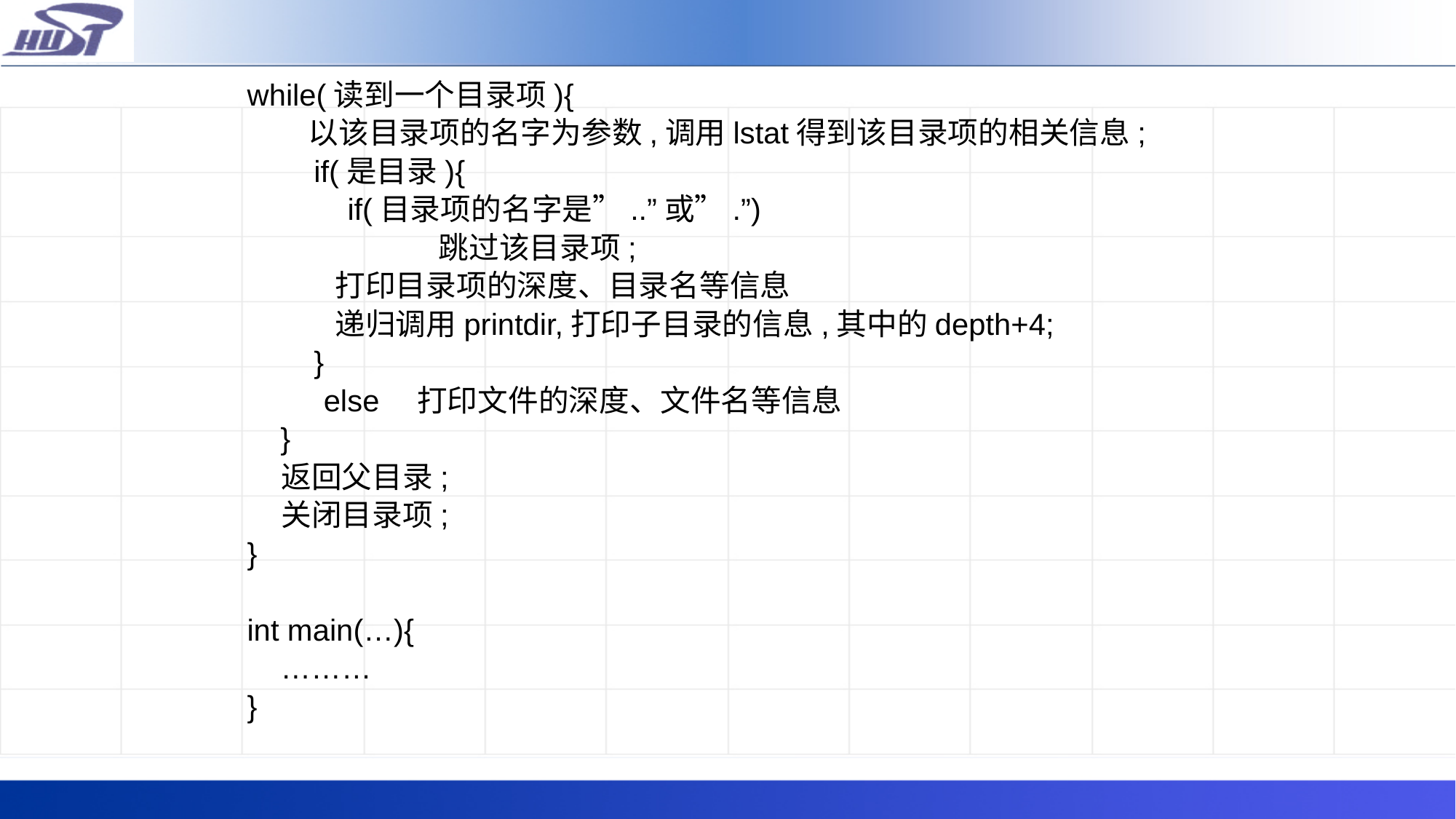

while(读到一个目录项){
        以该目录项的名字为参数,调用lstat得到该目录项的相关信息;
        if(是目录){
            if(目录项的名字是”..”或”.”)
               	 跳过该目录项;
            打印目录项的深度、目录名等信息
            递归调用printdir,打印子目录的信息,其中的depth+4;
        }
	 else　打印文件的深度、文件名等信息
    }
    返回父目录;
    关闭目录项;
}

int main(…){
    ………
}